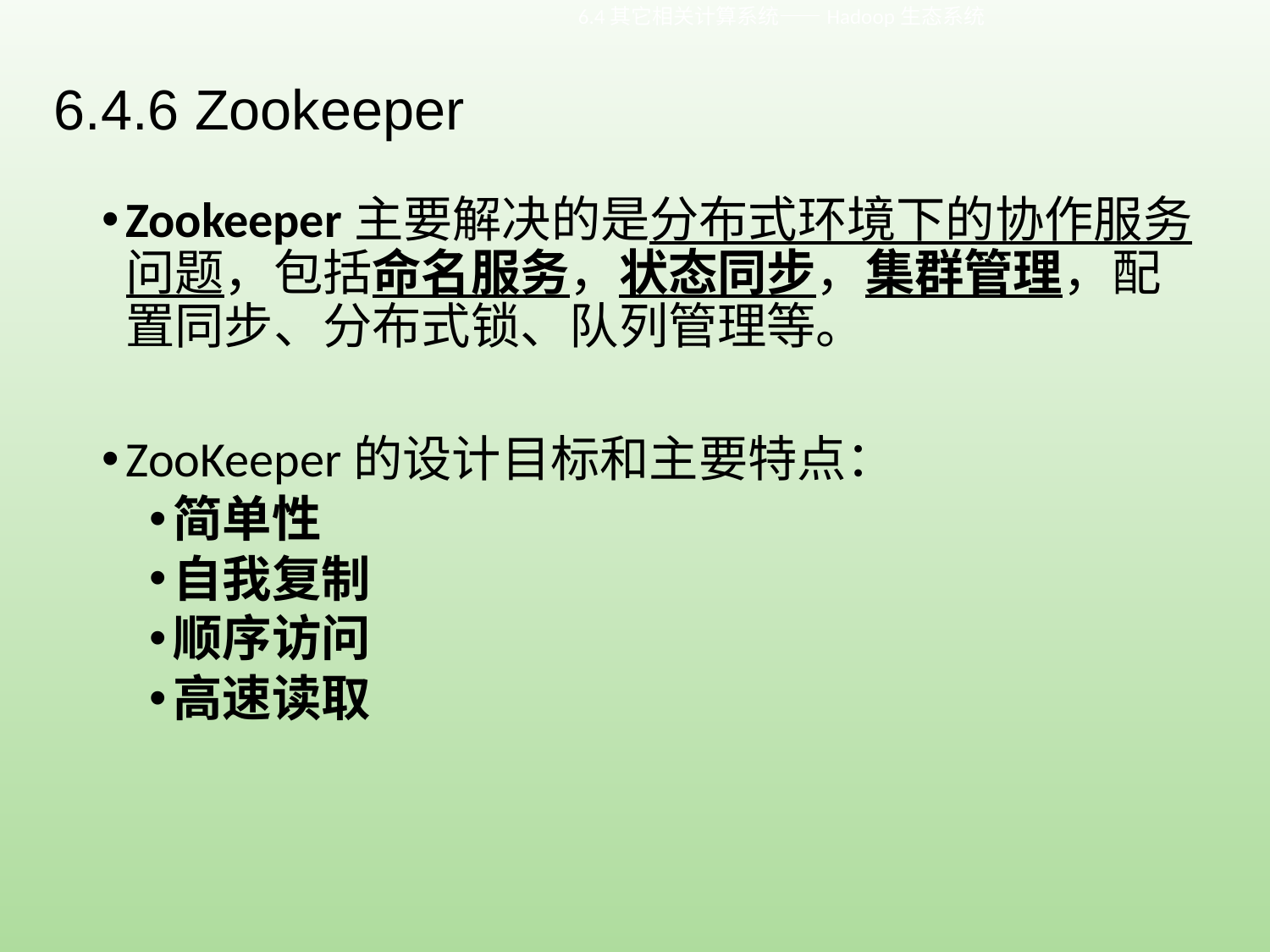

6.4其它相关计算系统——Hadoop生态系统
# 6.4.6 Zookeeper
Zookeeper主要解决的是分布式环境下的协作服务问题，包括命名服务，状态同步，集群管理，配置同步、分布式锁、队列管理等。

ZooKeeper的设计目标和主要特点：
简单性
自我复制
顺序访问
高速读取